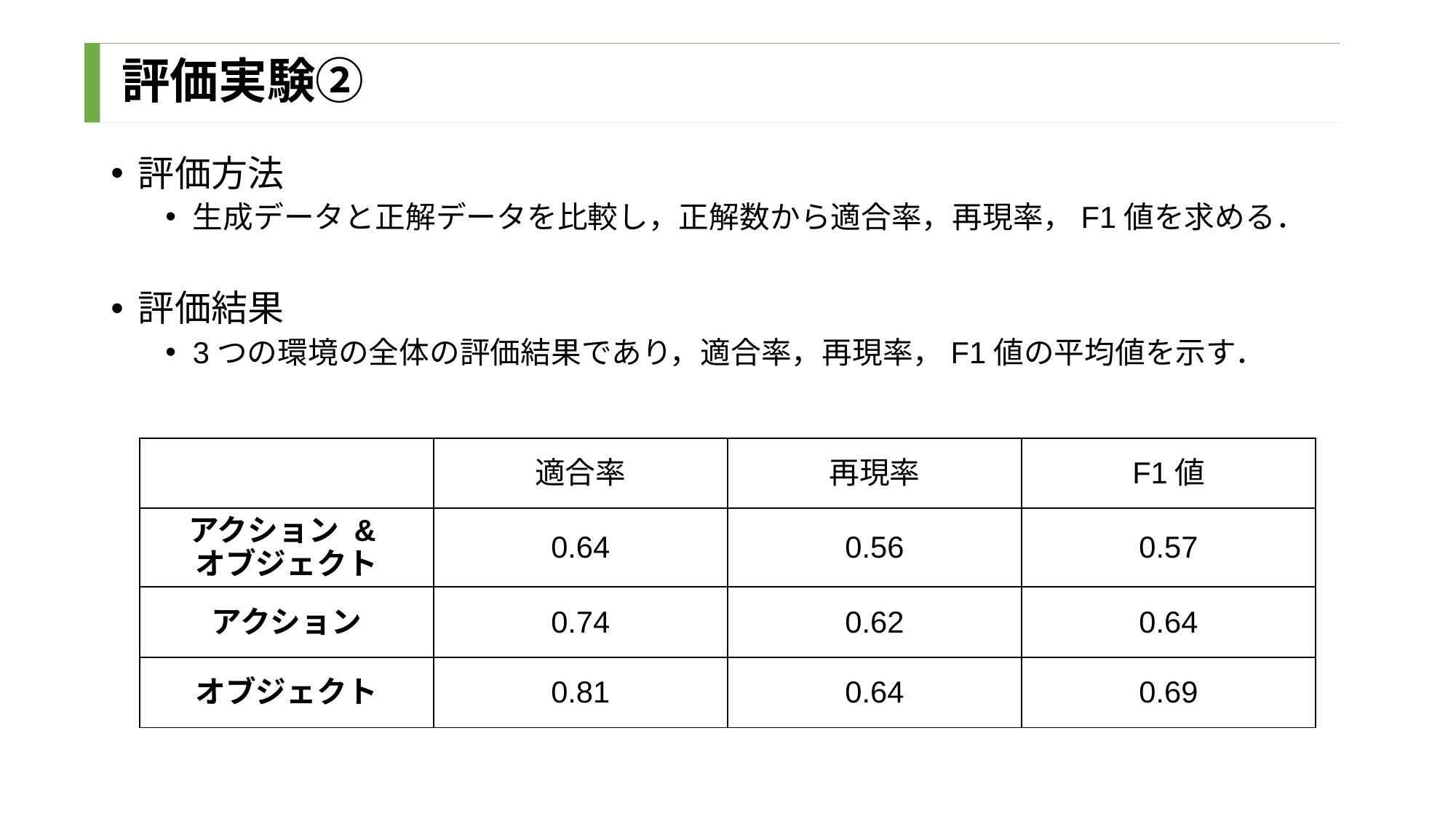

# 評価実験②
評価方法
生成データと正解データを比較し，正解数から適合率，再現率，F1値を求める．

評価結果
3つの環境の全体の評価結果であり，適合率，再現率，F1値の平均値を示す．

|  | 適合率 | 再現率 | F1値 |
| --- | --- | --- | --- |
| アクション & オブジェクト | 0.64 | 0.56 | 0.57 |
| アクション | 0.74 | 0.62 | 0.64 |
| オブジェクト | 0.81 | 0.64 | 0.69 |